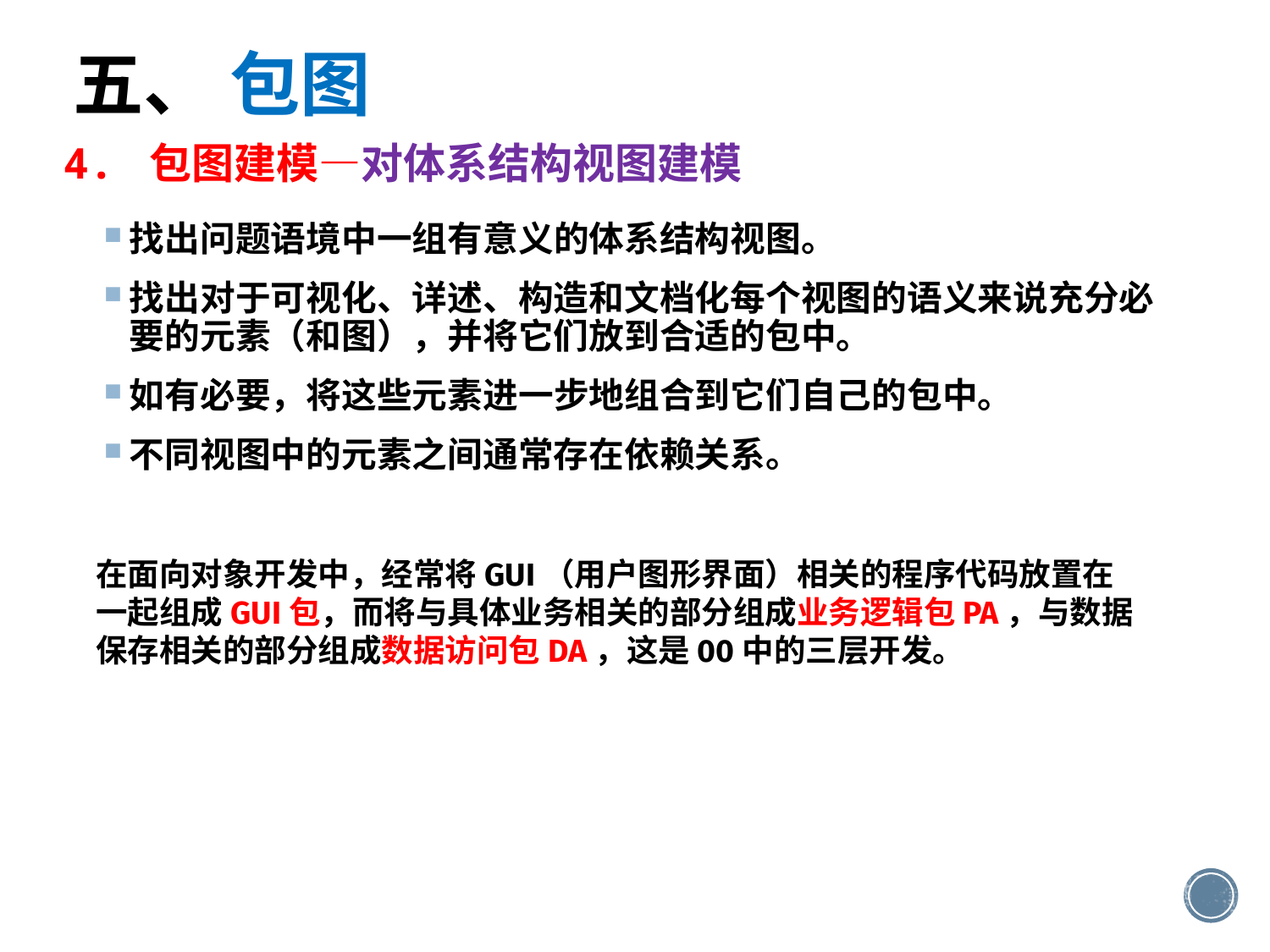

五、 包图
4. 包图建模—对体系结构视图建模
找出问题语境中一组有意义的体系结构视图。
找出对于可视化、详述、构造和文档化每个视图的语义来说充分必要的元素（和图），并将它们放到合适的包中。
如有必要，将这些元素进一步地组合到它们自己的包中。
不同视图中的元素之间通常存在依赖关系。
在面向对象开发中，经常将GUI（用户图形界面）相关的程序代码放置在一起组成GUI包，而将与具体业务相关的部分组成业务逻辑包PA，与数据保存相关的部分组成数据访问包DA，这是00中的三层开发。